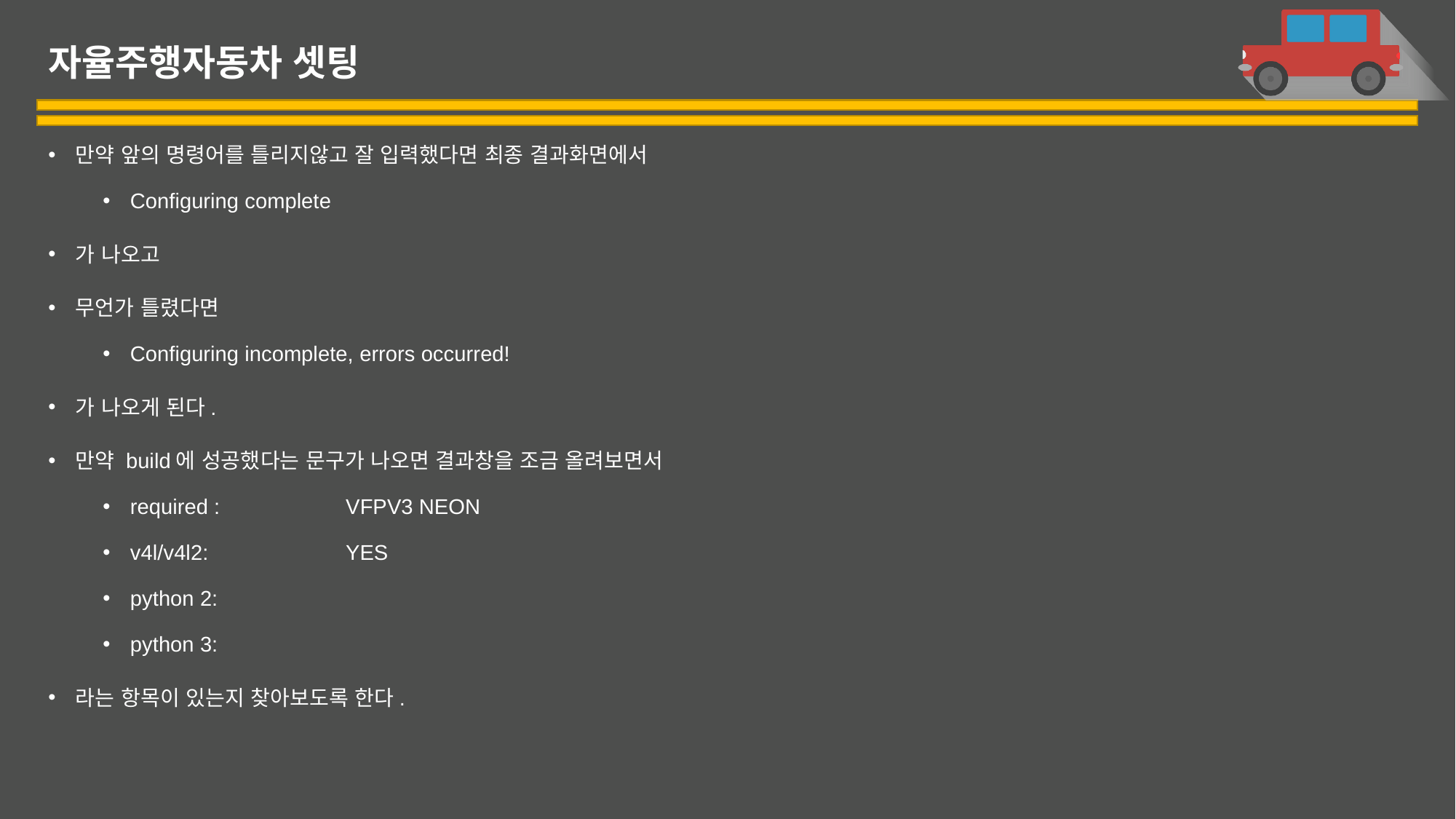

# 자율주행자동차 셋팅
만약 앞의 명령어를 틀리지않고 잘 입력했다면 최종 결과화면에서
Configuring complete
가 나오고
무언가 틀렸다면
Configuring incomplete, errors occurred!
가 나오게 된다.
만약 build에 성공했다는 문구가 나오면 결과창을 조금 올려보면서
required :                     VFPV3 NEON
v4l/v4l2:                       YES
python 2:
python 3:
라는 항목이 있는지 찾아보도록 한다.